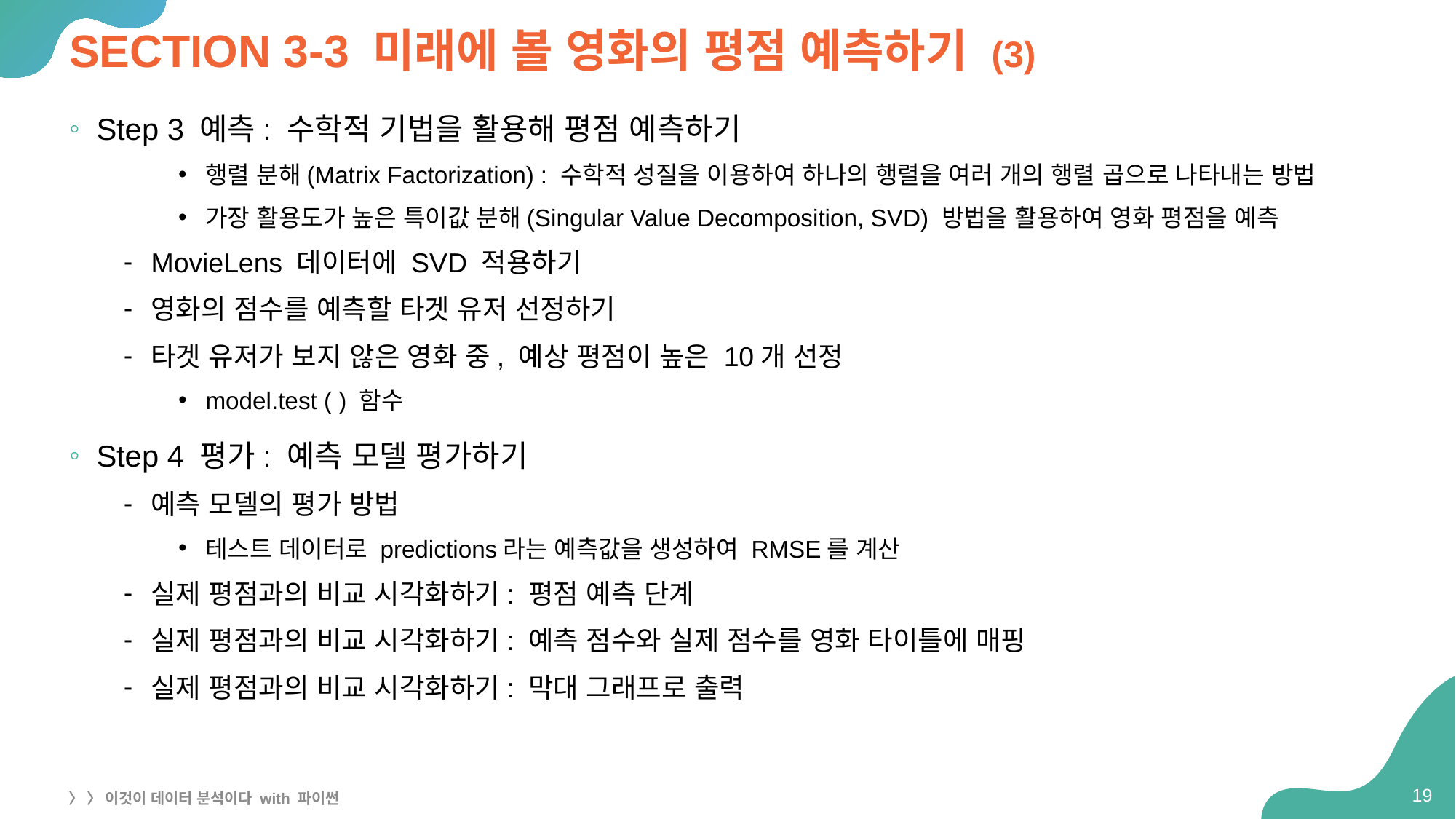

# SECTION 3-3 미래에 볼 영화의 평점 예측하기 (3)
Step 3 예측: 수학적 기법을 활용해 평점 예측하기
행렬 분해(Matrix Factorization) : 수학적 성질을 이용하여 하나의 행렬을 여러 개의 행렬 곱으로 나타내는 방법
가장 활용도가 높은 특이값 분해(Singular Value Decomposition, SVD) 방법을 활용하여 영화 평점을 예측
MovieLens 데이터에 SVD 적용하기
영화의 점수를 예측할 타겟 유저 선정하기
타겟 유저가 보지 않은 영화 중, 예상 평점이 높은 10개 선정
model.test ( ) 함수
Step 4 평가: 예측 모델 평가하기
예측 모델의 평가 방법
테스트 데이터로 predictions라는 예측값을 생성하여 RMSE를 계산
실제 평점과의 비교 시각화하기: 평점 예측 단계
실제 평점과의 비교 시각화하기: 예측 점수와 실제 점수를 영화 타이틀에 매핑
실제 평점과의 비교 시각화하기: 막대 그래프로 출력
19
〉 〉 이것이 데이터 분석이다 with 파이썬